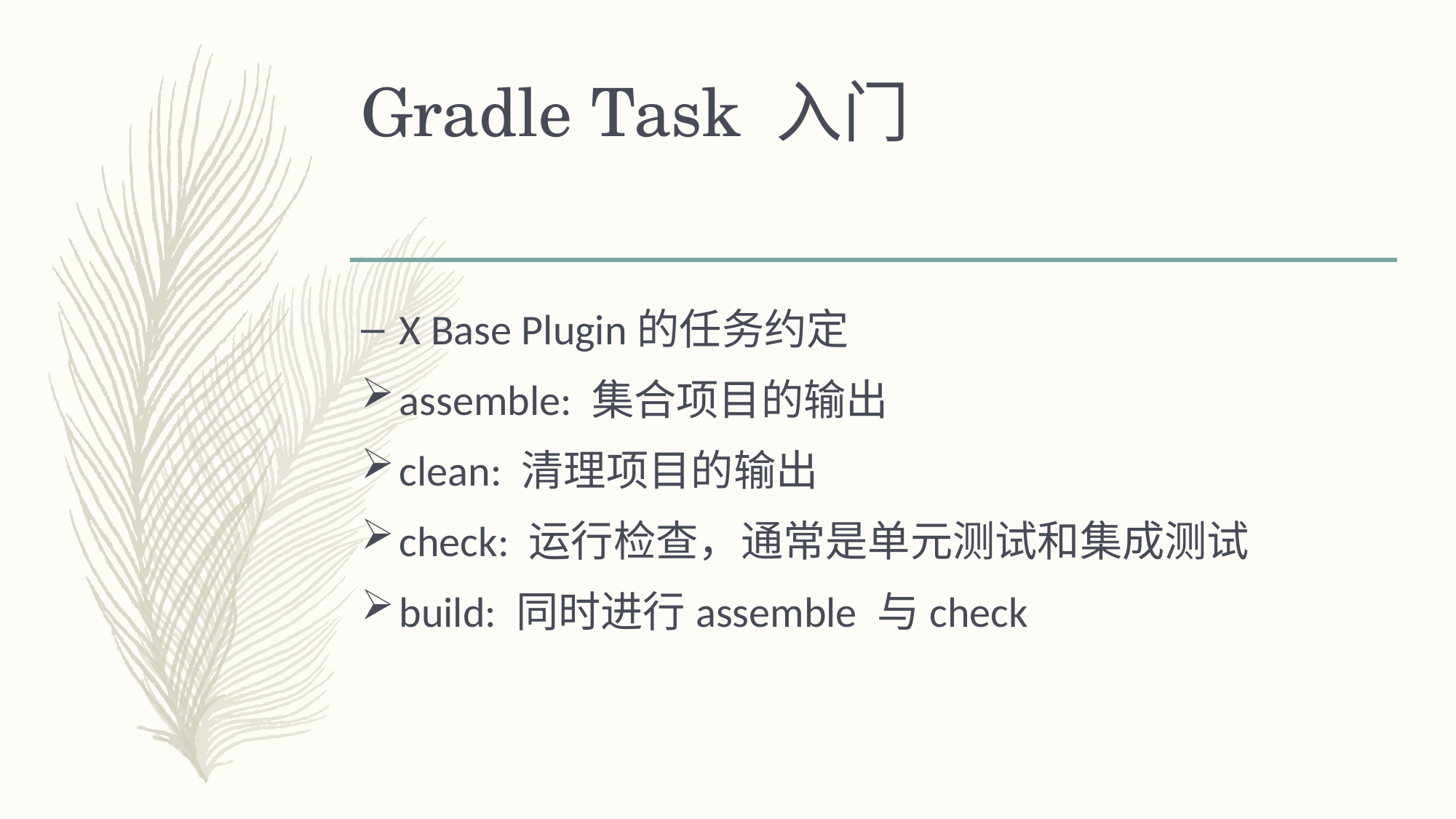

# Gradle Task 入门
X Base Plugin的任务约定
assemble: 集合项目的输出
clean: 清理项目的输出
check: 运行检查，通常是单元测试和集成测试
build: 同时进行assemble 与check